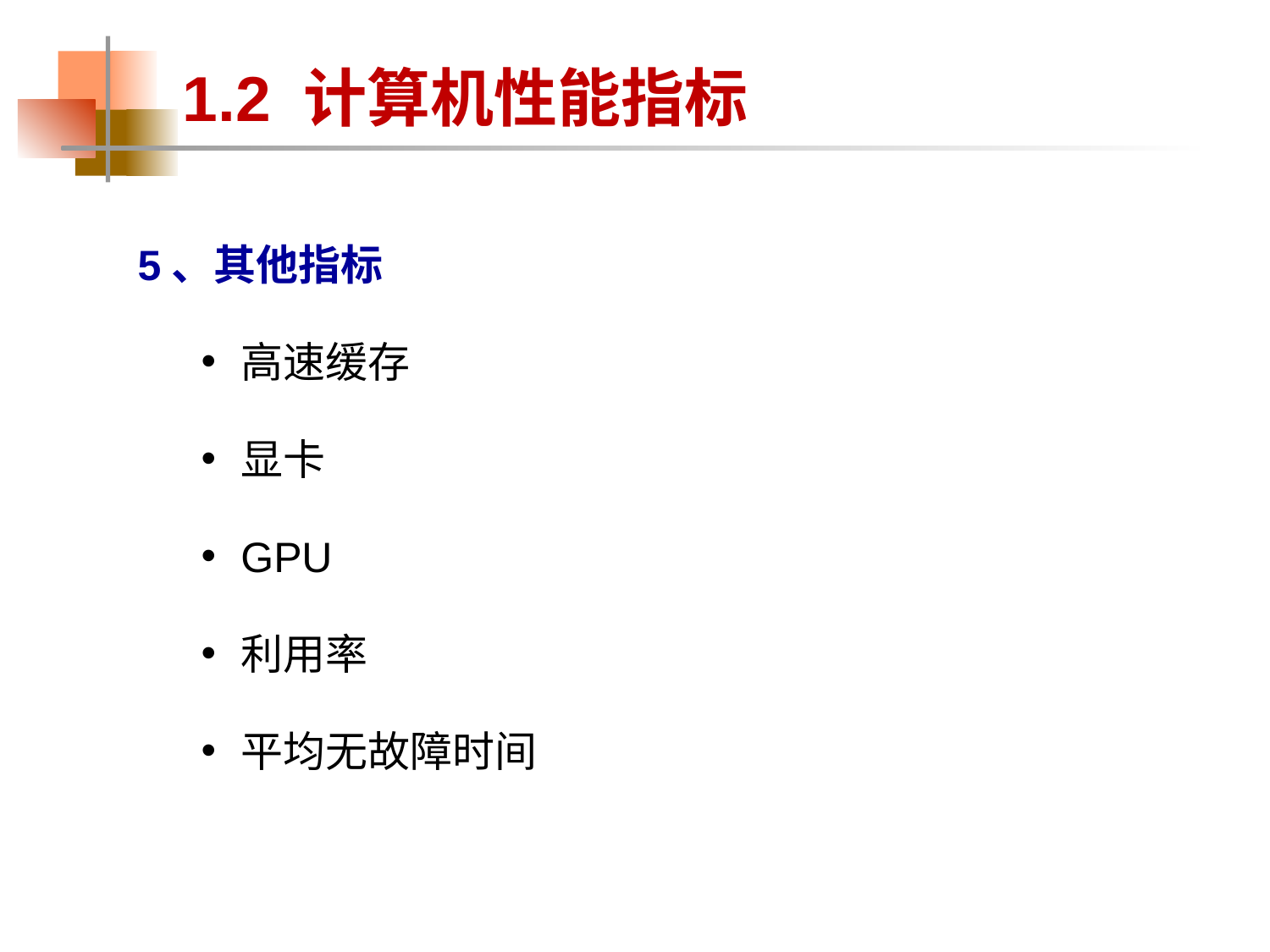

1.2 计算机性能指标
5、其他指标
高速缓存
显卡
GPU
利用率
平均无故障时间